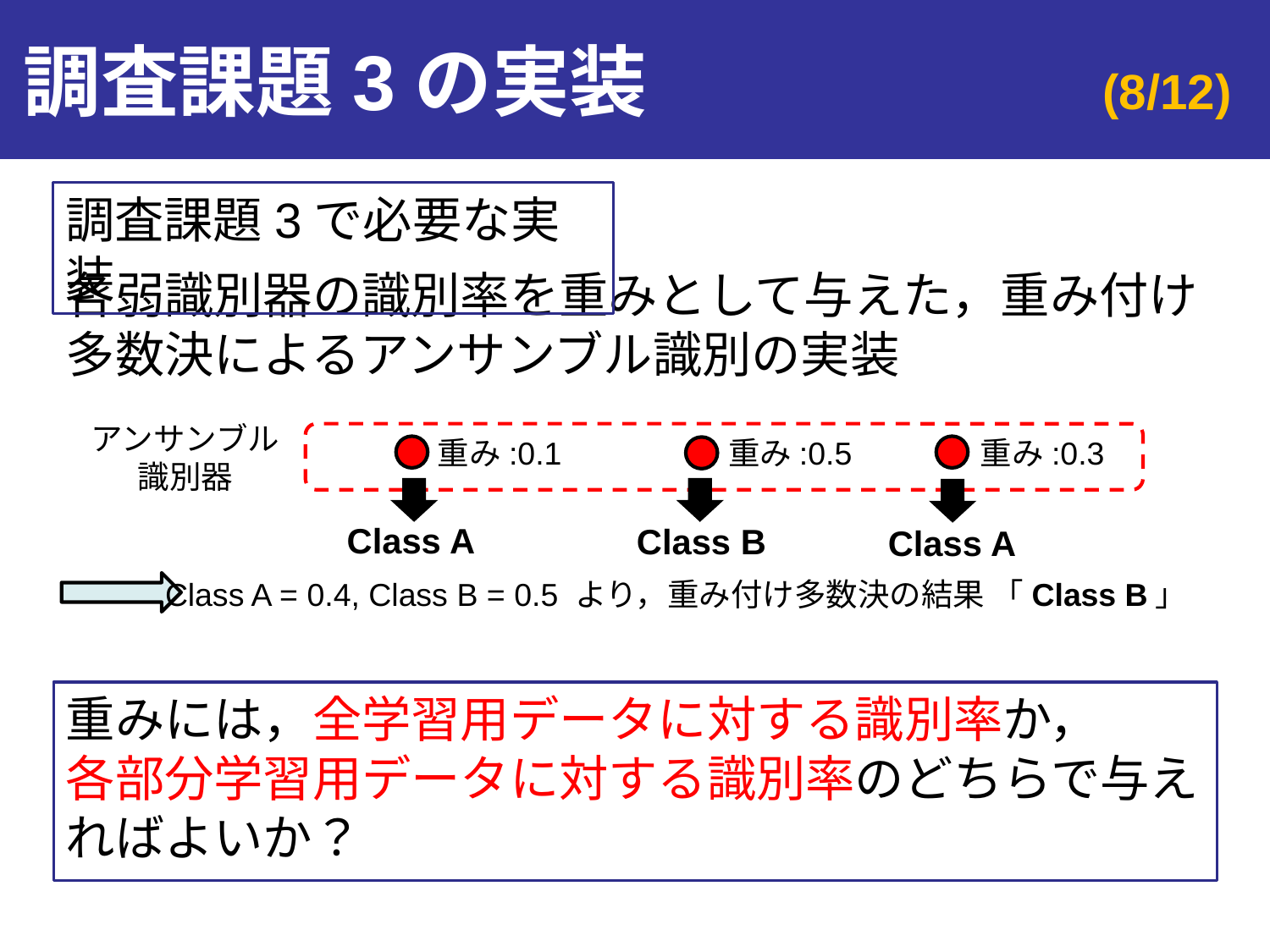

# 調査課題3の実装
調査課題3で必要な実装
各弱識別器の識別率を重みとして与えた，重み付け
多数決によるアンサンブル識別の実装
アンサンブル
識別器

重み:0.1
重み:0.5
重み:0.3

Class A
Class B
Class A
Class A = 0.4, Class B = 0.5 より，重み付け多数決の結果 「Class B」

重みには，全学習用データに対する識別率か，
各部分学習用データに対する識別率のどちらで与えればよいか？